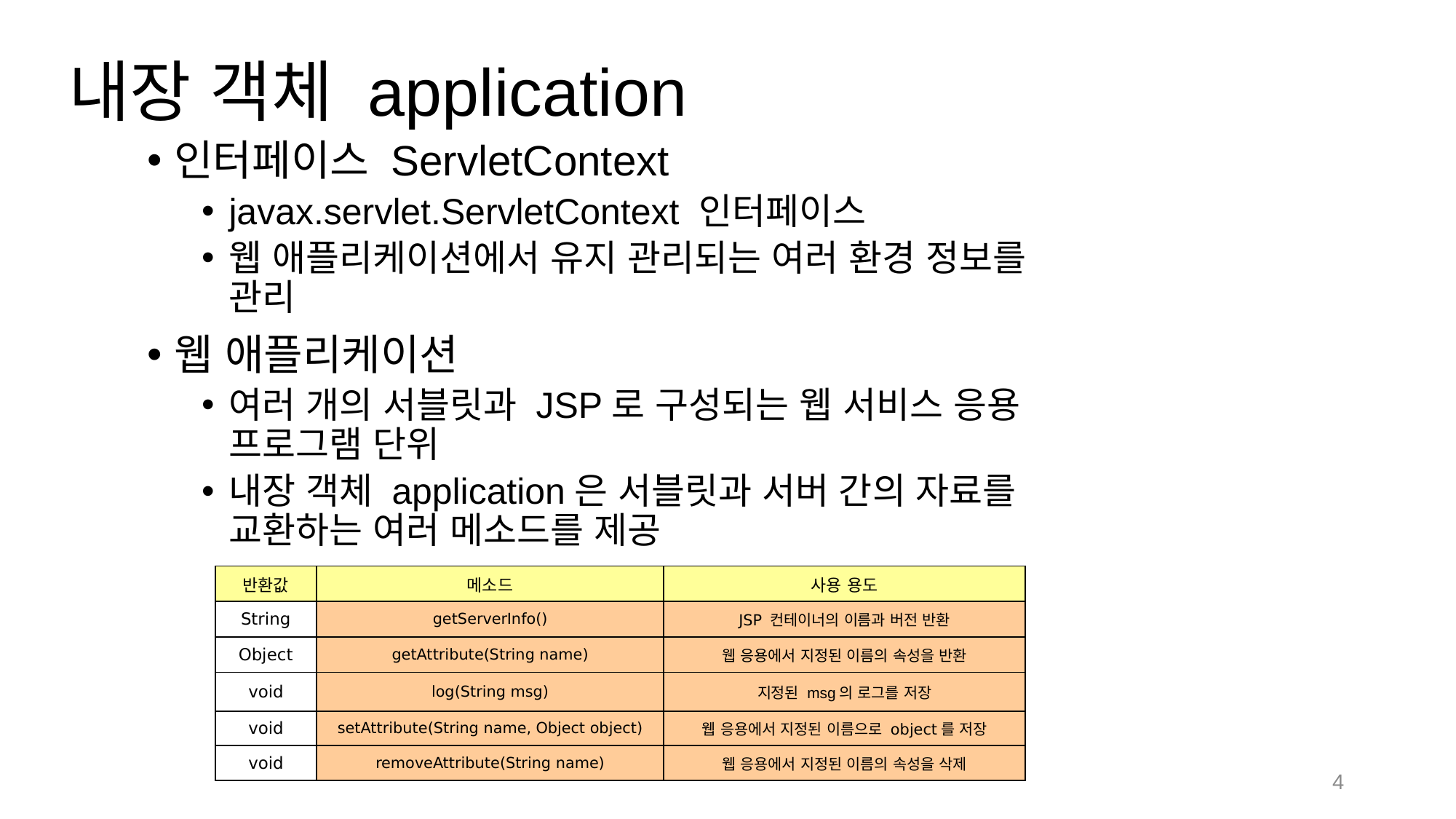

# 내장 객체 application
인터페이스 ServletContext
javax.servlet.ServletContext 인터페이스
웹 애플리케이션에서 유지 관리되는 여러 환경 정보를 관리
웹 애플리케이션
여러 개의 서블릿과 JSP로 구성되는 웹 서비스 응용 프로그램 단위
내장 객체 application은 서블릿과 서버 간의 자료를 교환하는 여러 메소드를 제공
| 반환값 | 메소드 | 사용 용도 |
| --- | --- | --- |
| String | getServerInfo() | JSP 컨테이너의 이름과 버전 반환 |
| Object | getAttribute(String name) | 웹 응용에서 지정된 이름의 속성을 반환 |
| void | log(String msg) | 지정된 msg의 로그를 저장 |
| void | setAttribute(String name, Object object) | 웹 응용에서 지정된 이름으로 object를 저장 |
| void | removeAttribute(String name) | 웹 응용에서 지정된 이름의 속성을 삭제 |
4